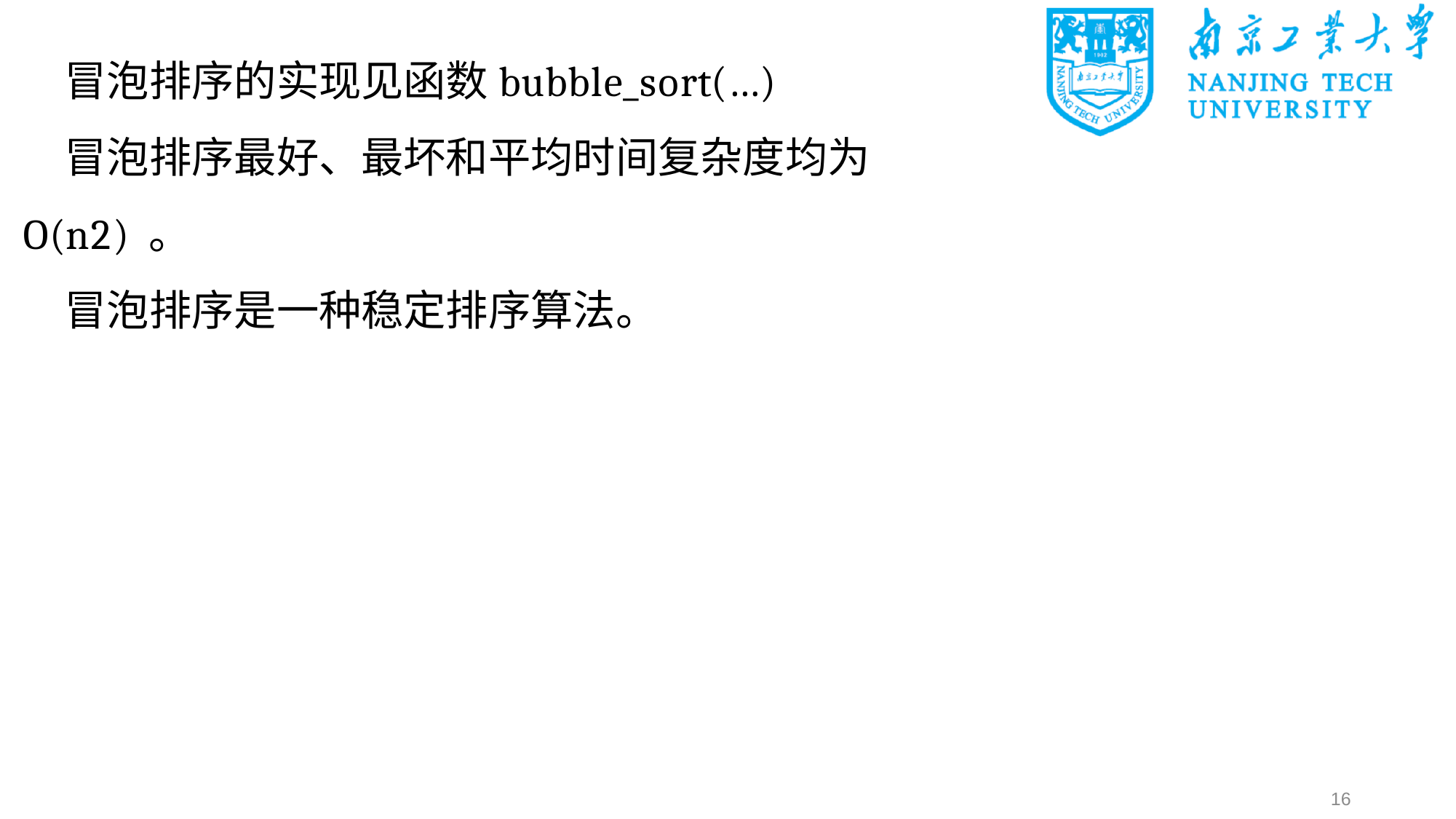

冒泡排序的实现见函数bubble_sort(…)
冒泡排序最好、最坏和平均时间复杂度均为O(n2) 。
冒泡排序是一种稳定排序算法。
16